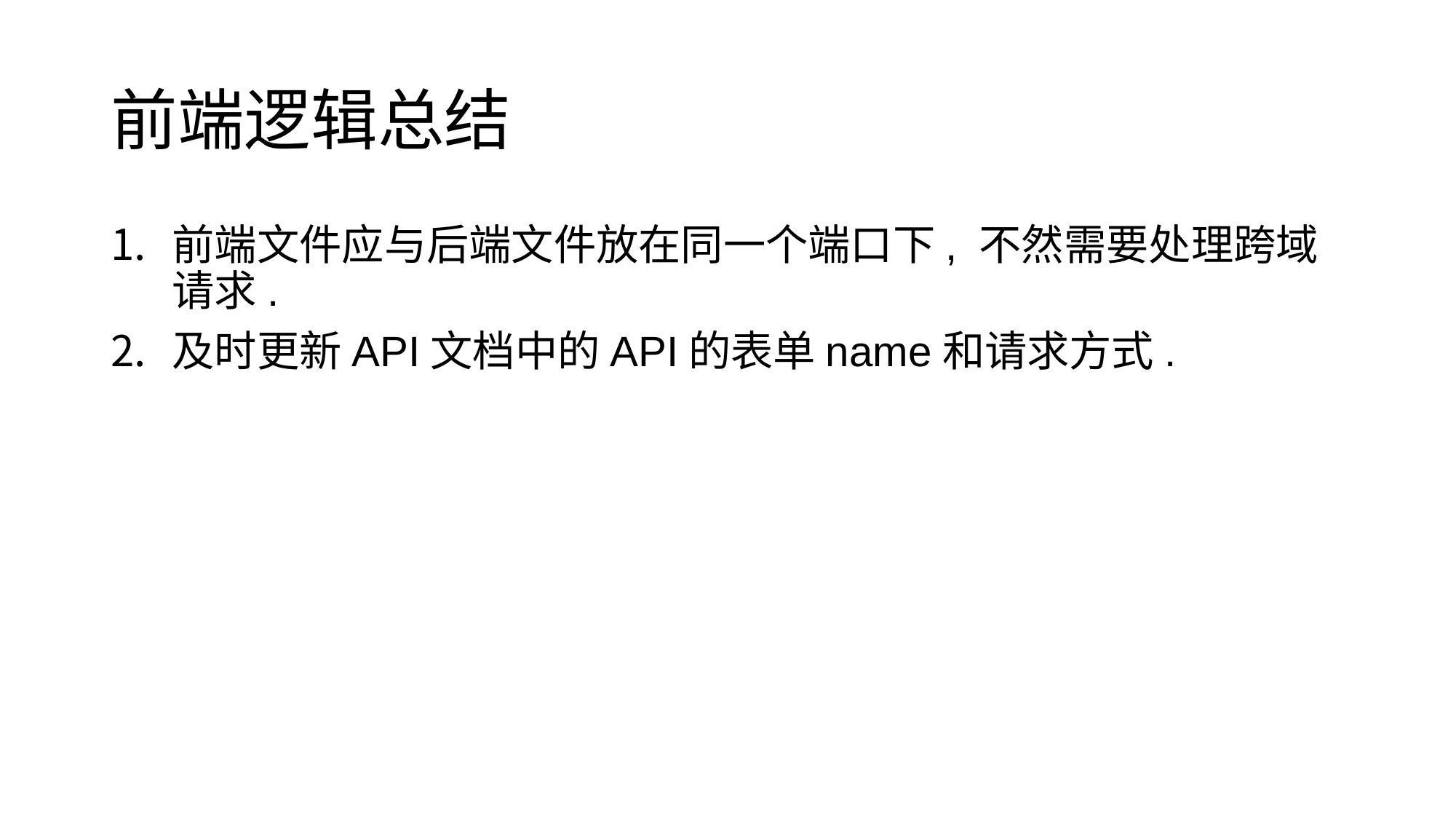

# 前端逻辑总结
前端文件应与后端文件放在同一个端口下, 不然需要处理跨域请求.
及时更新API文档中的API的表单name和请求方式.